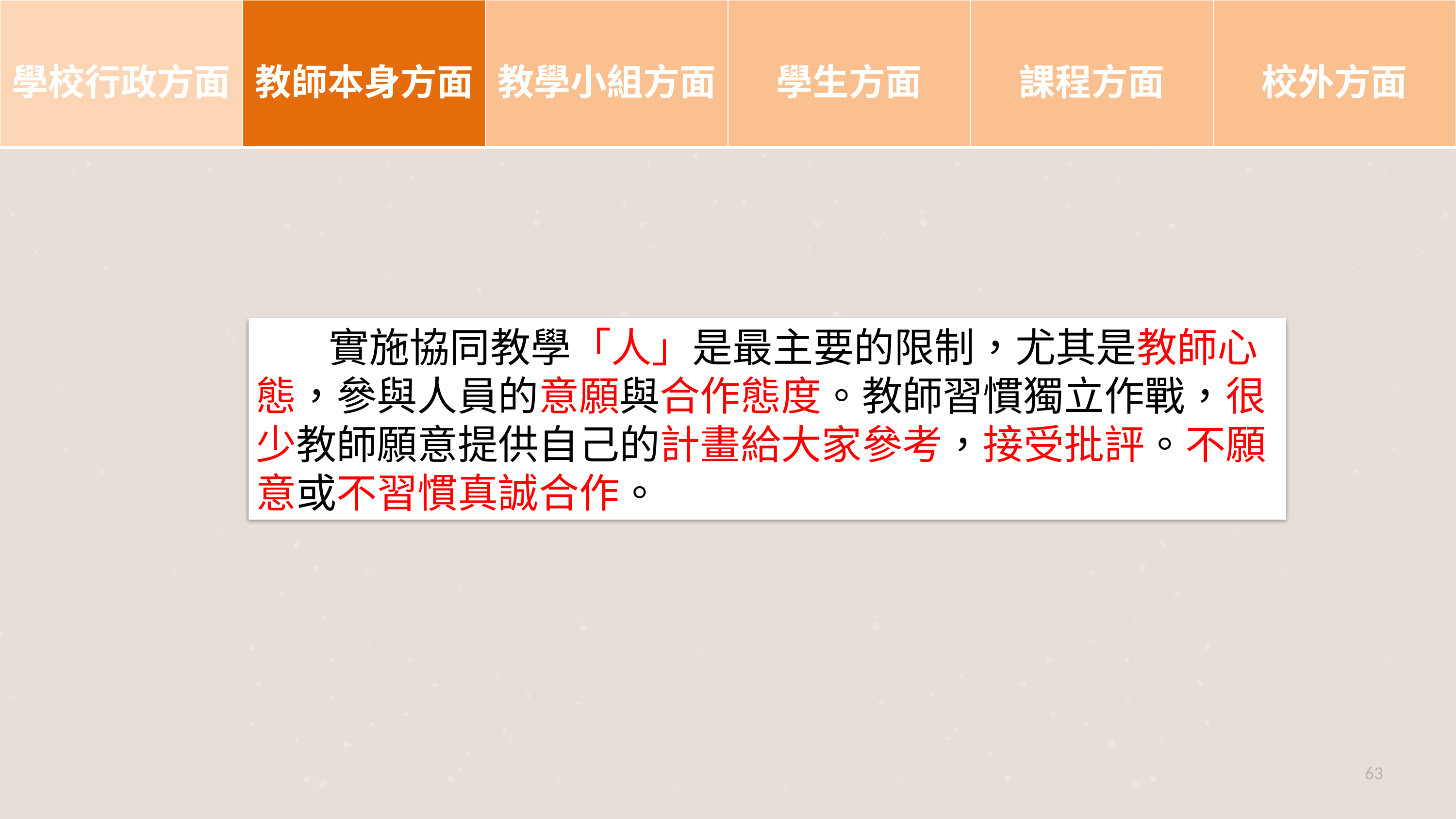

| 學校行政方面 | 教師本身方面 | 教學小組方面 | 學生方面 | 課程方面 | 校外方面 |
| --- | --- | --- | --- | --- | --- |
	實施協同教學「人」是最主要的限制，尤其是教師心態，參與人員的意願與合作態度。教師習慣獨立作戰，很少教師願意提供自己的計畫給大家參考，接受批評。不願意或不習慣真誠合作。
63